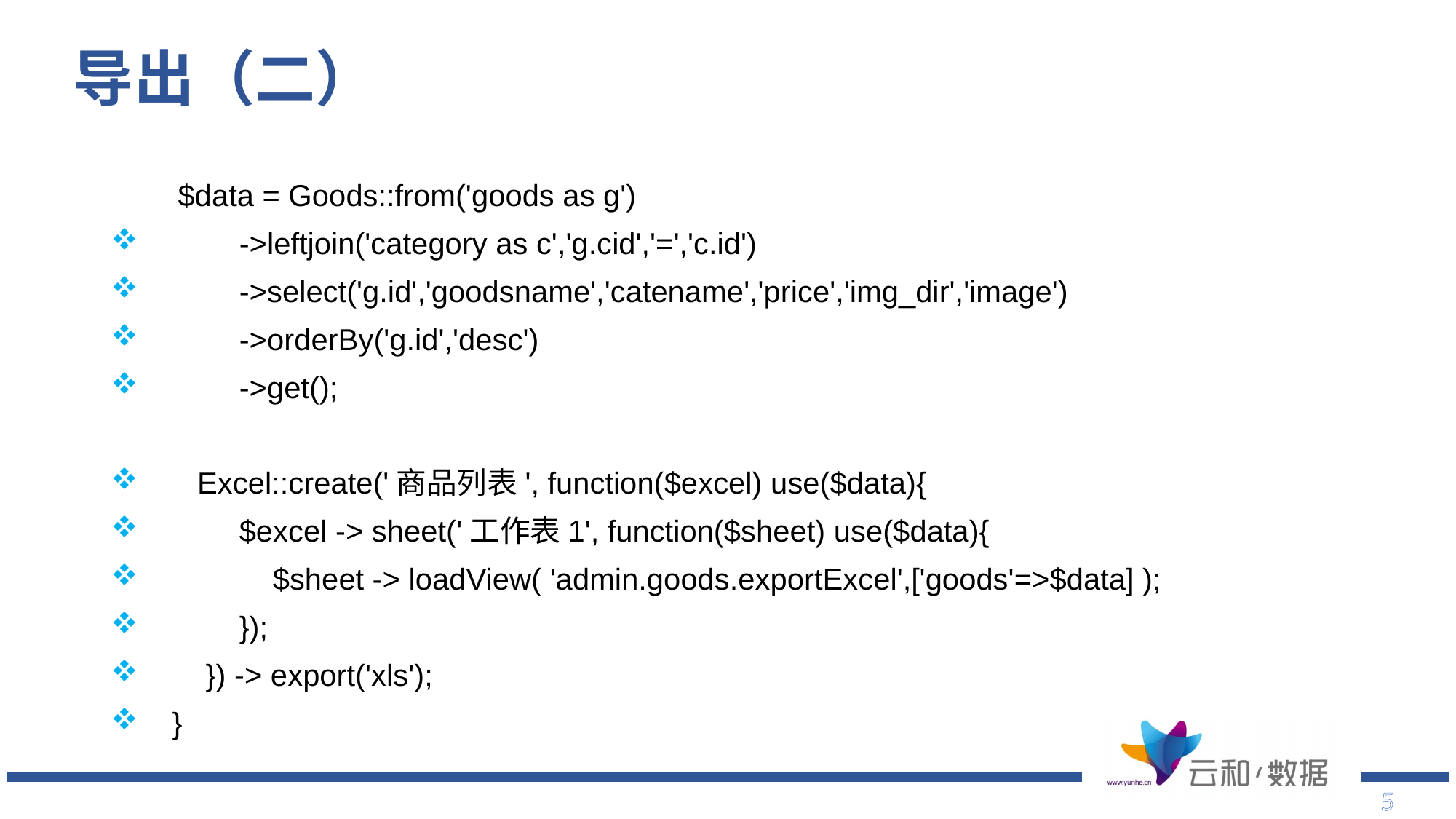

# 导出（二）
        $data = Goods::from('goods as g')
            ->leftjoin('category as c','g.cid','=','c.id')
            ->select('g.id','goodsname','catename','price','img_dir','image')
            ->orderBy('g.id','desc')
            ->get();

       Excel::create('商品列表', function($excel) use($data){
            $excel -> sheet('工作表1', function($sheet) use($data){
                $sheet -> loadView( 'admin.goods.exportExcel',['goods'=>$data] );
            });
        }) -> export('xls');
    }